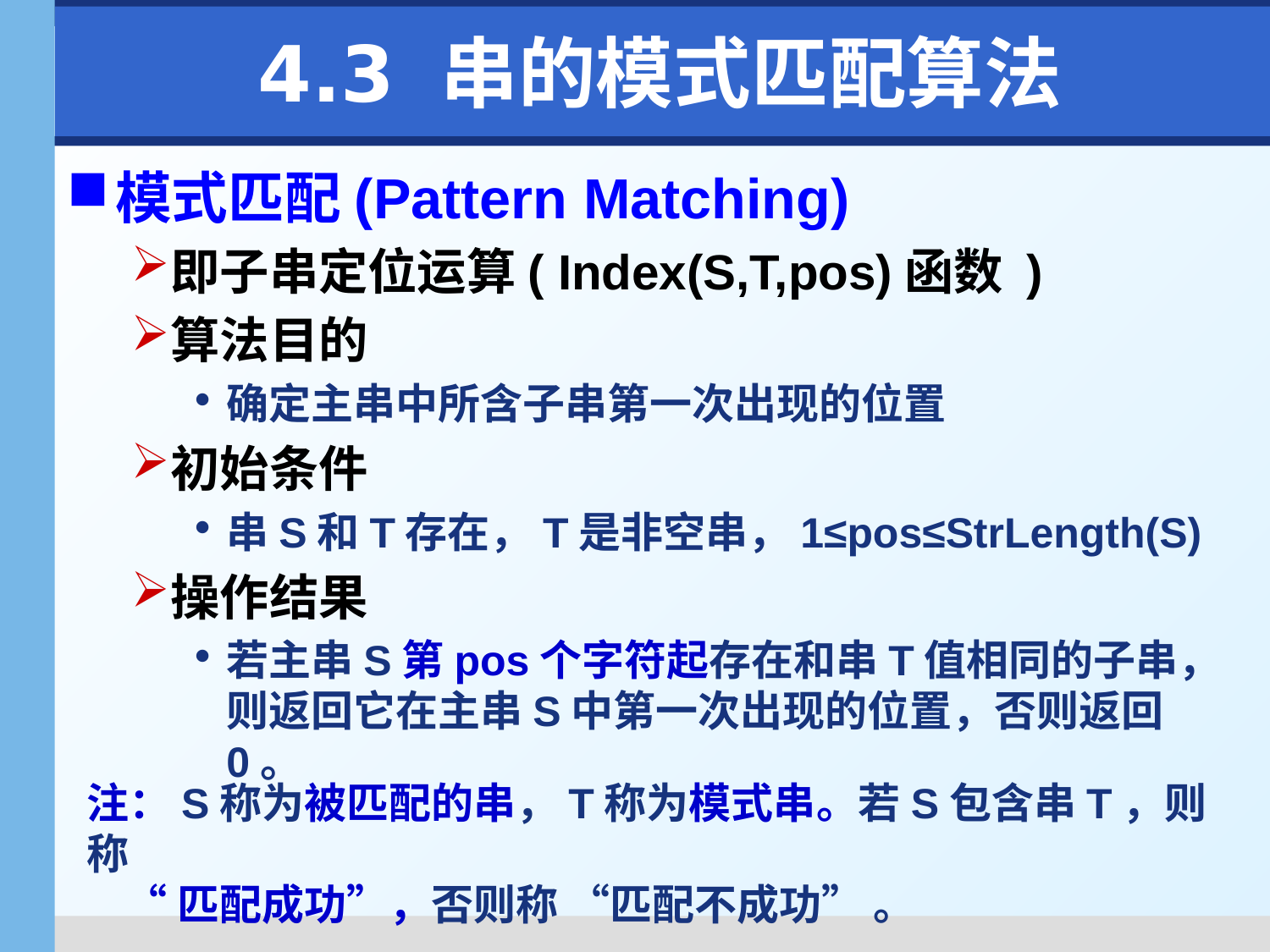

# 4.3 串的模式匹配算法
模式匹配(Pattern Matching)
即子串定位运算( Index(S,T,pos)函数 )
算法目的
确定主串中所含子串第一次出现的位置
初始条件
串S和T存在，T是非空串，1≤pos≤StrLength(S)
操作结果
若主串S第pos个字符起存在和串T值相同的子串，则返回它在主串S中第一次出现的位置，否则返回0。

注：S称为被匹配的串，T称为模式串。若S包含串T，则称
    “匹配成功”，否则称 “匹配不成功” 。